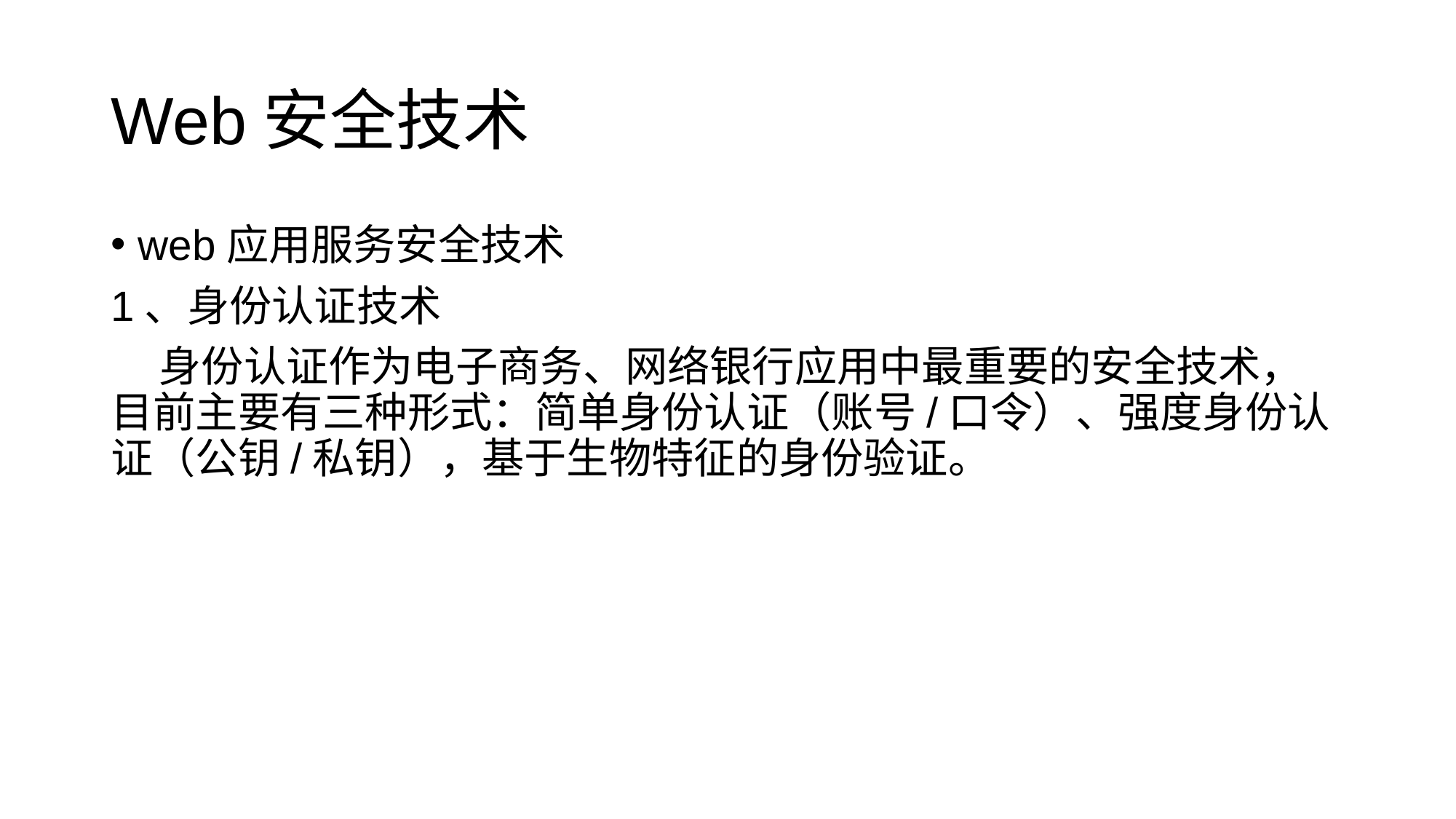

# Web安全技术
web应用服务安全技术
1、身份认证技术
    身份认证作为电子商务、网络银行应用中最重要的安全技术，目前主要有三种形式：简单身份认证（账号/口令）、强度身份认证（公钥/私钥），基于生物特征的身份验证。